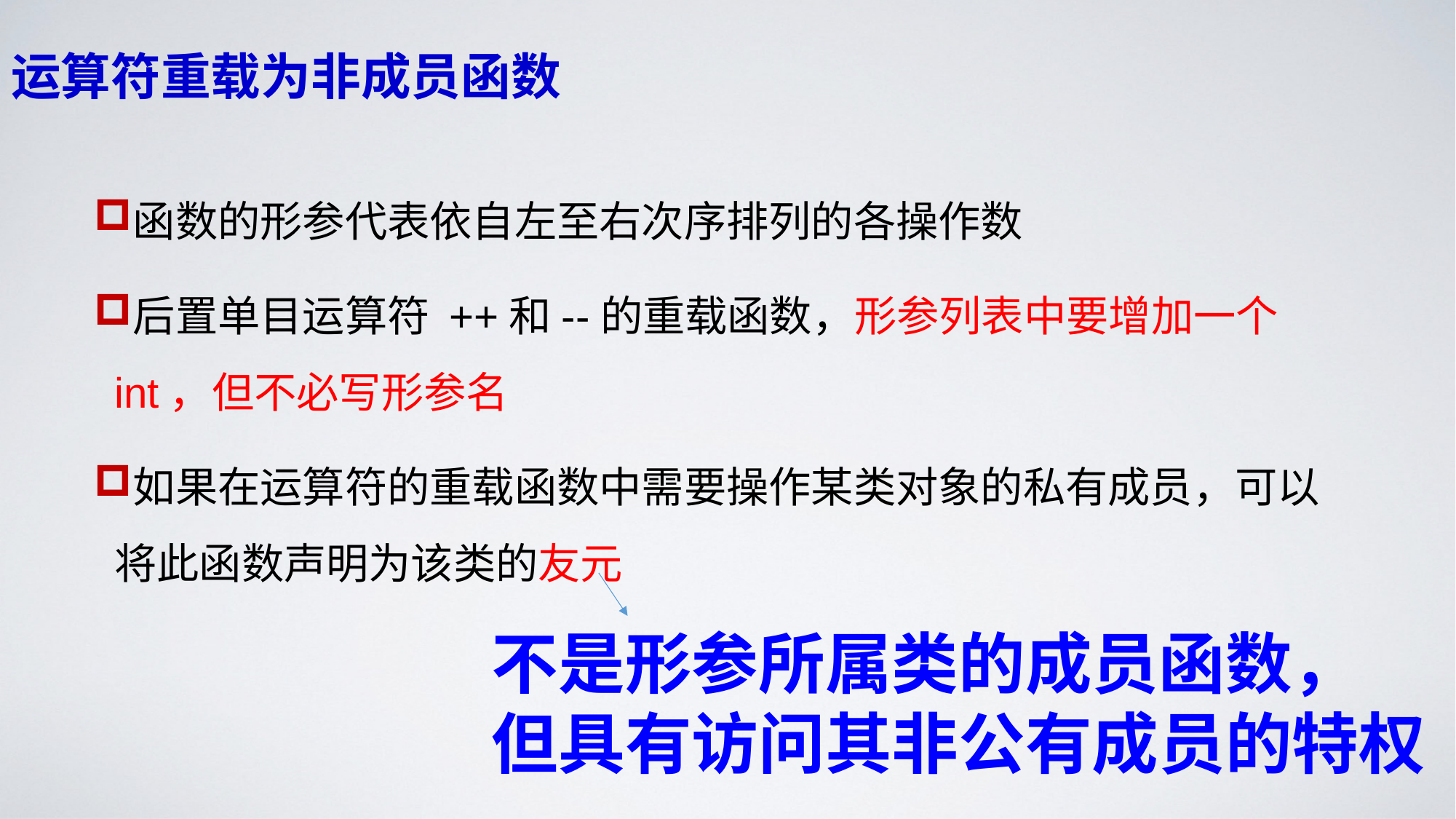

# 运算符重载为非成员函数
函数的形参代表依自左至右次序排列的各操作数
后置单目运算符 ++和--的重载函数，形参列表中要增加一个int，但不必写形参名
如果在运算符的重载函数中需要操作某类对象的私有成员，可以将此函数声明为该类的友元
不是形参所属类的成员函数，
但具有访问其非公有成员的特权